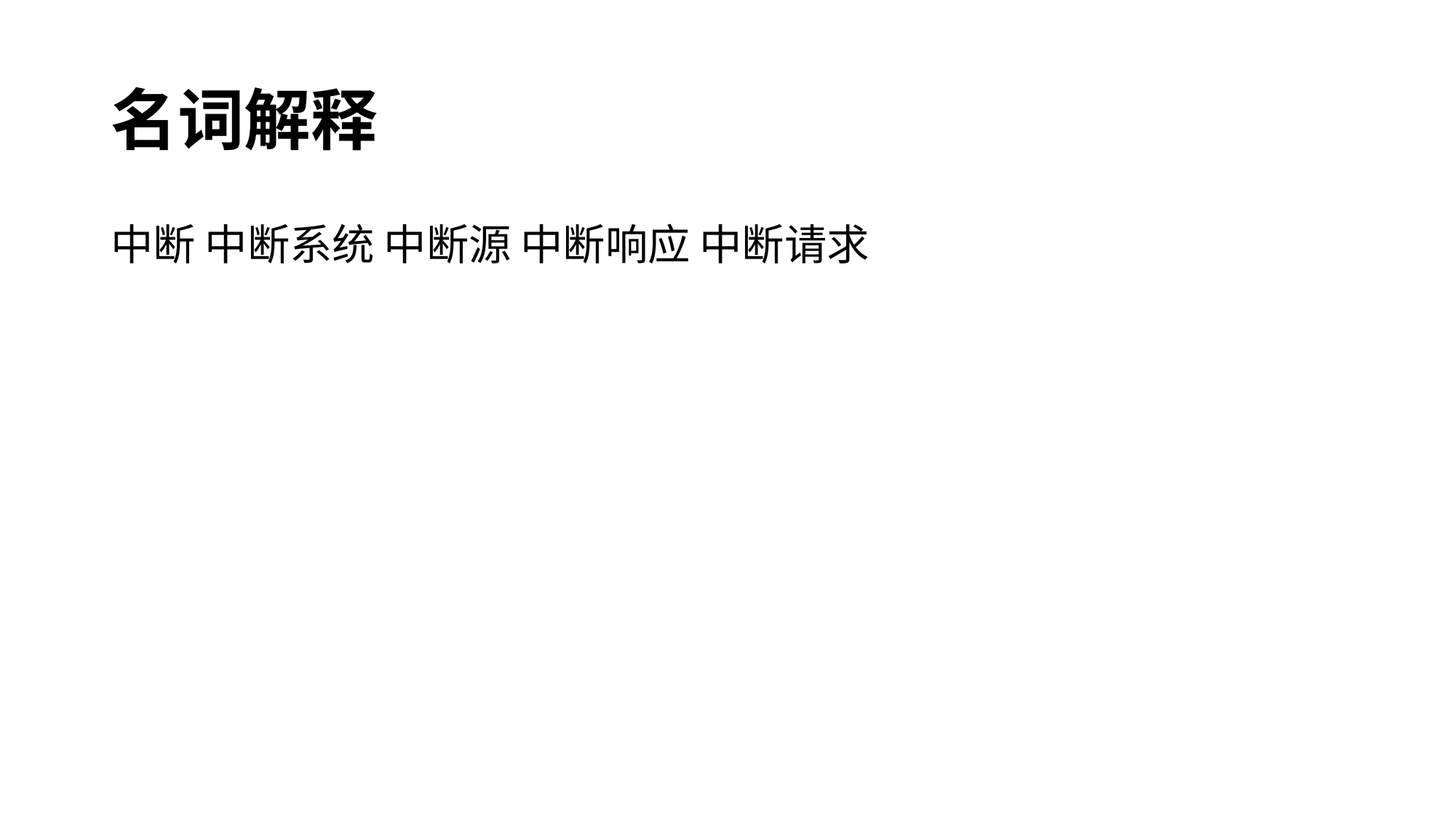

# 名词解释
中断 中断系统 中断源 中断响应 中断请求